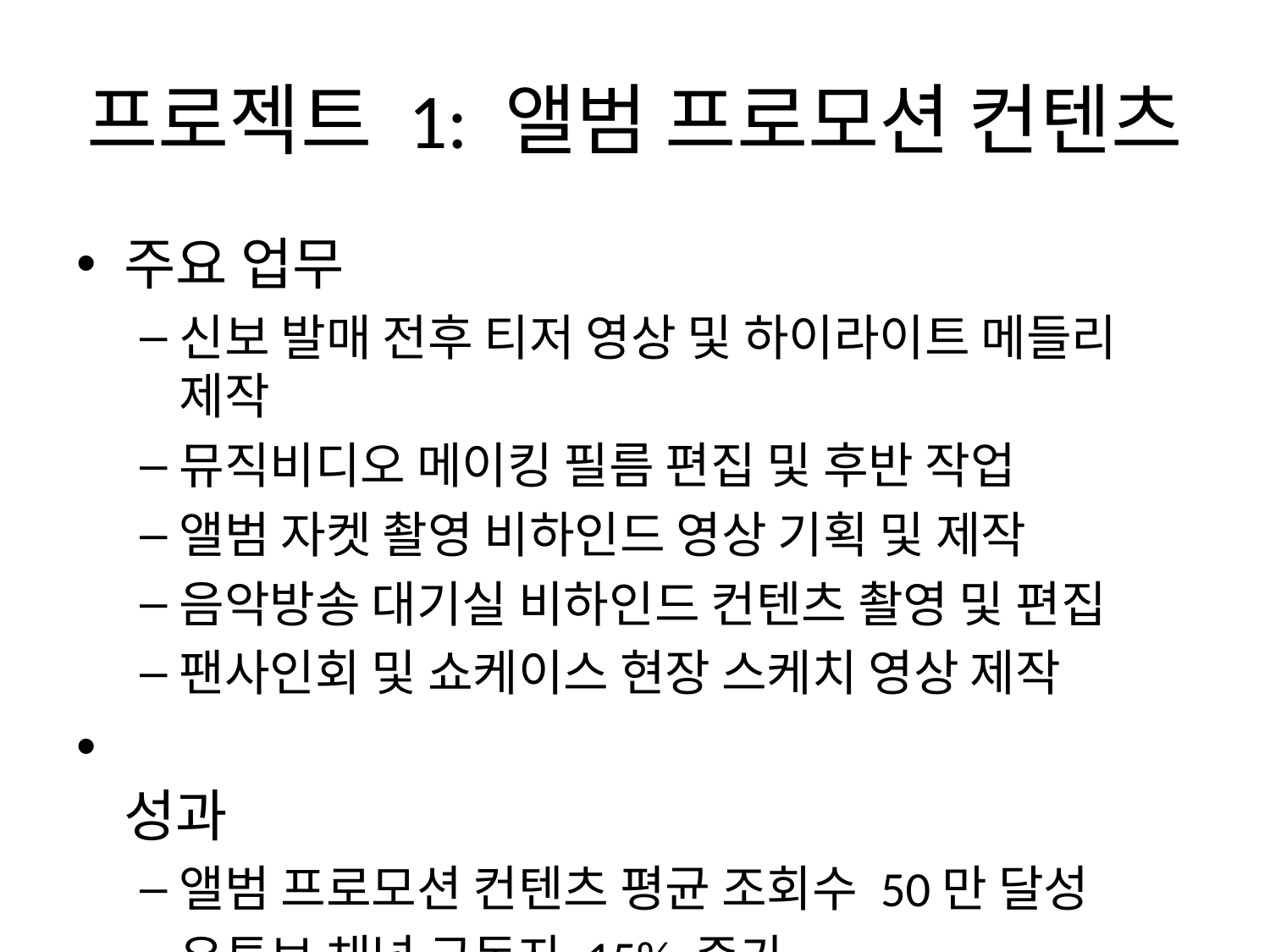

# 프로젝트 1: 앨범 프로모션 컨텐츠
주요 업무
신보 발매 전후 티저 영상 및 하이라이트 메들리 제작
뮤직비디오 메이킹 필름 편집 및 후반 작업
앨범 자켓 촬영 비하인드 영상 기획 및 제작
음악방송 대기실 비하인드 컨텐츠 촬영 및 편집
팬사인회 및 쇼케이스 현장 스케치 영상 제작
성과
앨범 프로모션 컨텐츠 평균 조회수 50만 달성
유튜브 채널 구독자 15% 증가
팬 참여도 지표 전년 대비 30% 상승